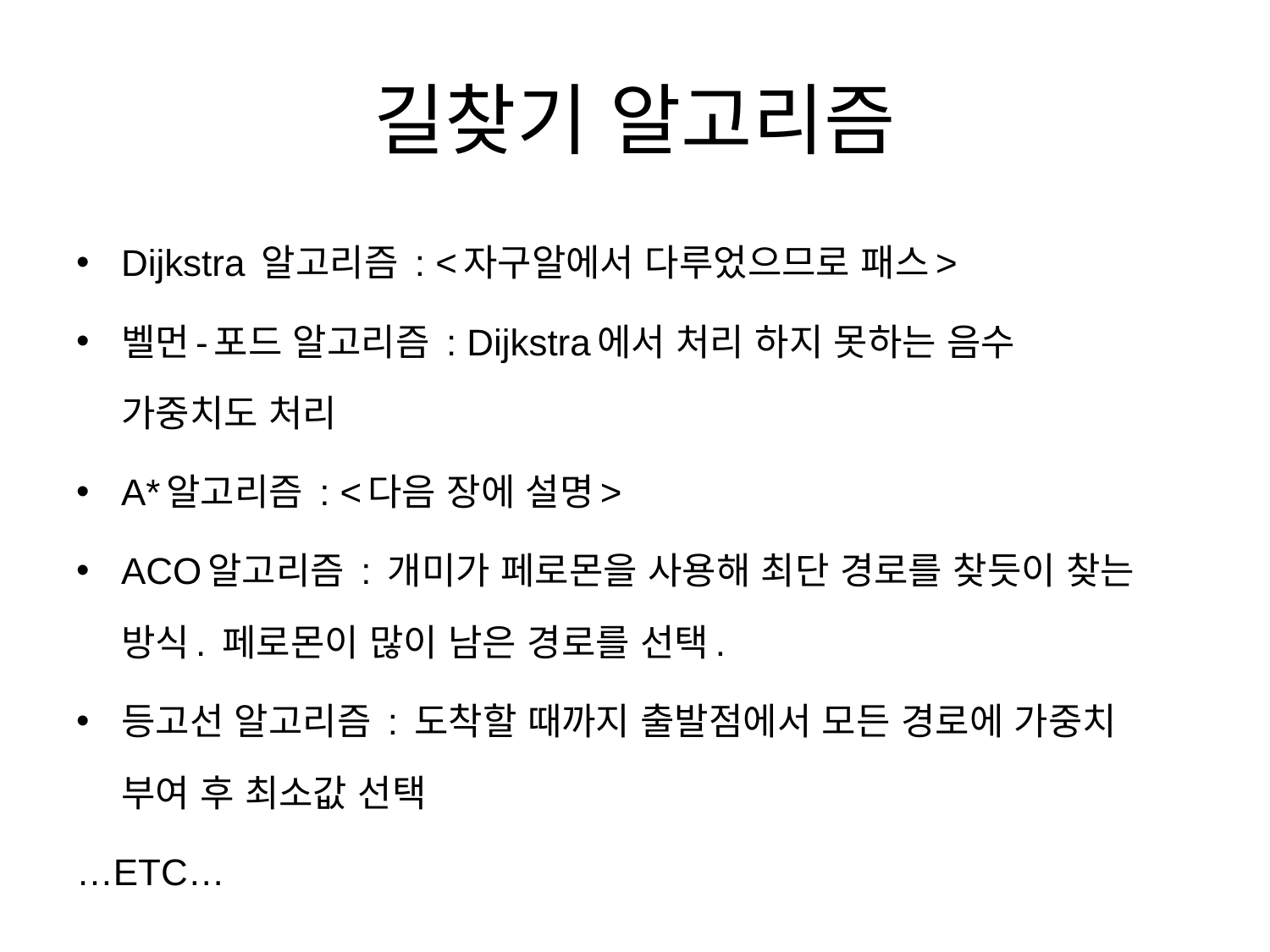

# 길찾기 알고리즘
Dijkstra 알고리즘 : <자구알에서 다루었으므로 패스>
벨먼-포드 알고리즘 : Dijkstra에서 처리 하지 못하는 음수
가중치도 처리
A*알고리즘 : <다음 장에 설명>
ACO알고리즘 : 개미가 페로몬을 사용해 최단 경로를 찾듯이 찾는 방식. 페로몬이 많이 남은 경로를 선택.
등고선 알고리즘 : 도착할 때까지 출발점에서 모든 경로에 가중치 부여 후 최소값 선택
…ETC…